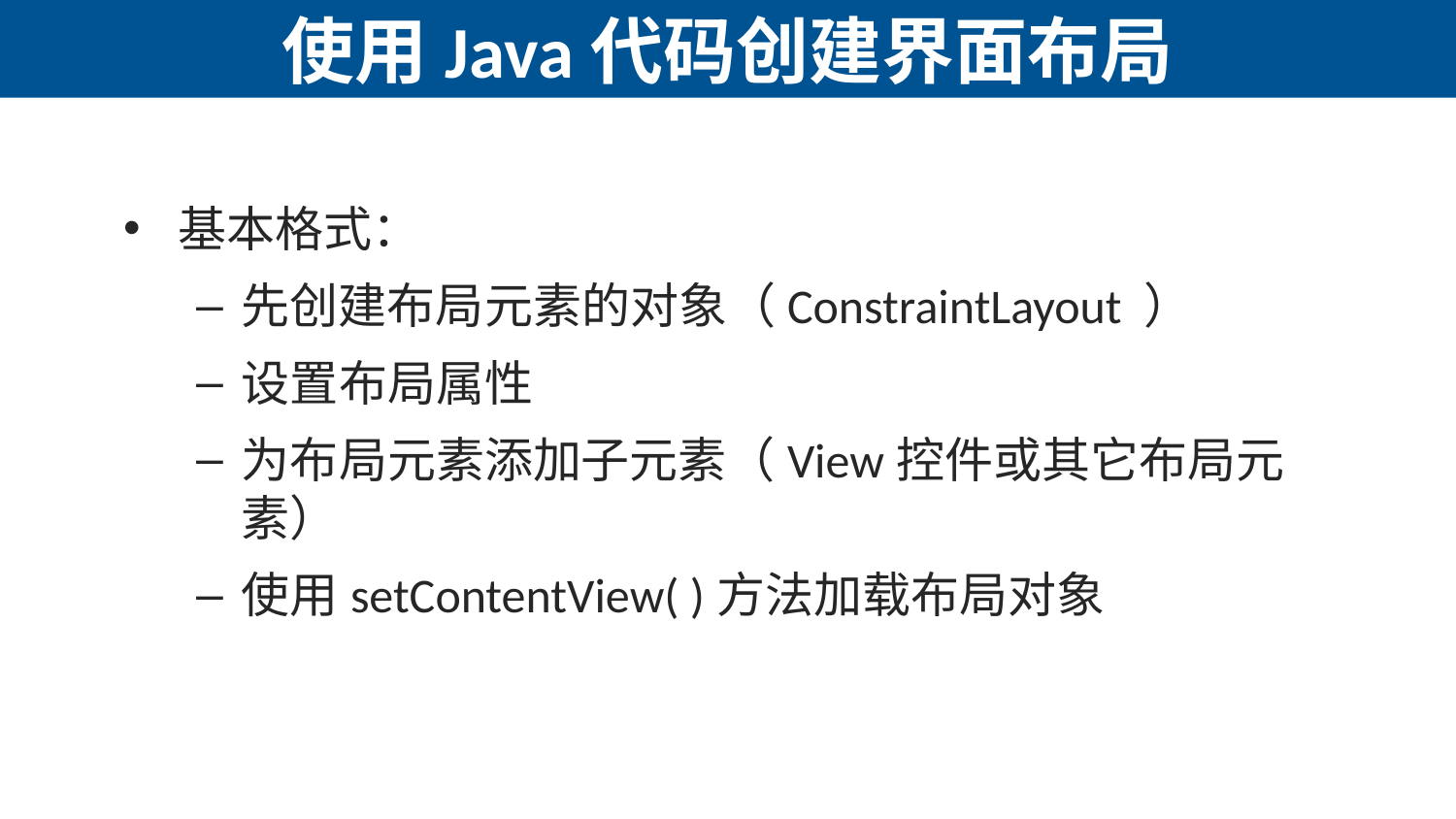

# 使用Java代码创建界面布局
基本格式：
先创建布局元素的对象（ConstraintLayout ）
设置布局属性
为布局元素添加子元素（View控件或其它布局元素）
使用setContentView( )方法加载布局对象